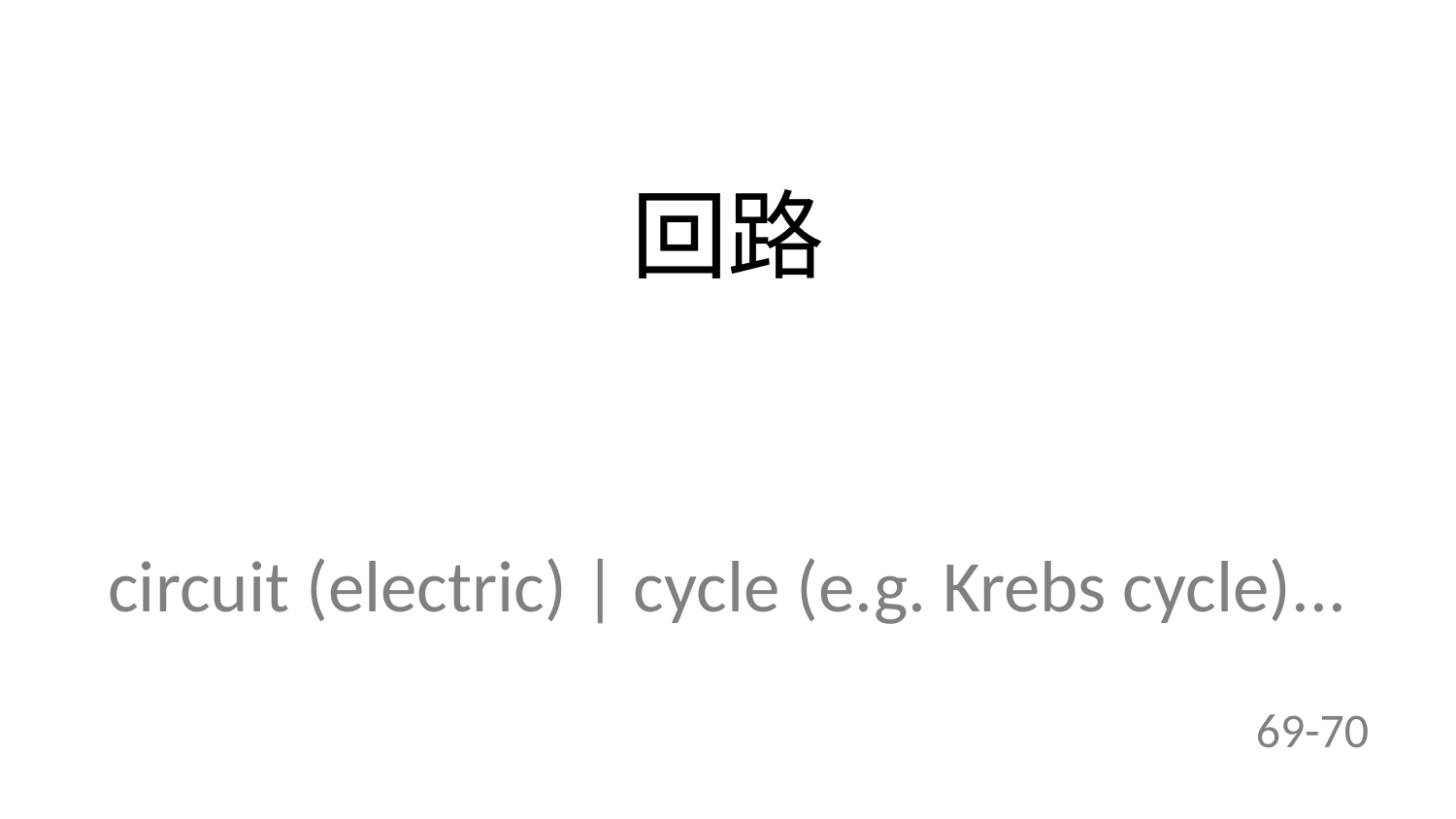

回路

circuit (electric) | cycle (e.g. Krebs cycle)...
69-70